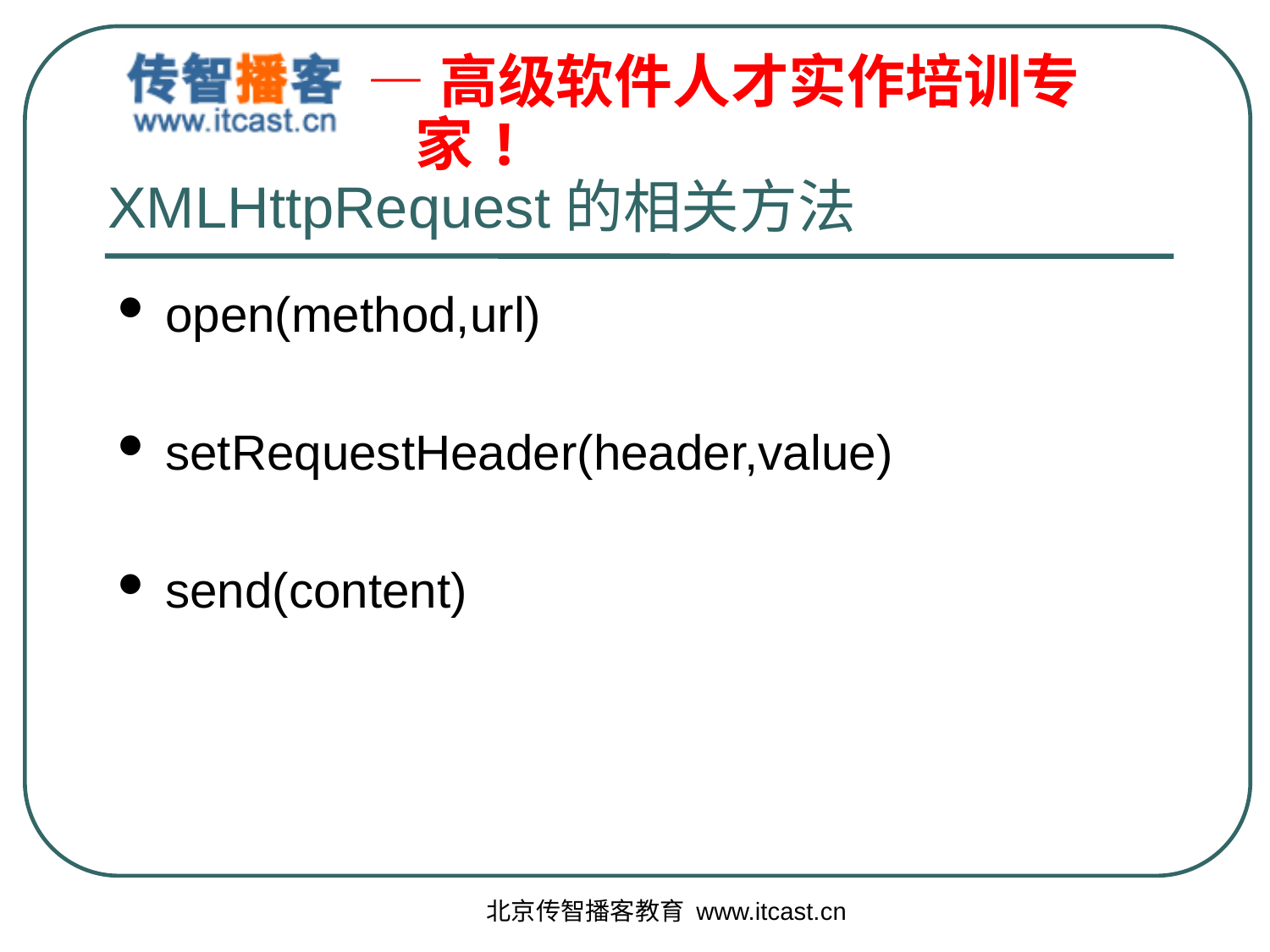

# XMLHttpRequest的相关方法
open(method,url)

setRequestHeader(header,value)

send(content)
北京传智播客教育 www.itcast.cn